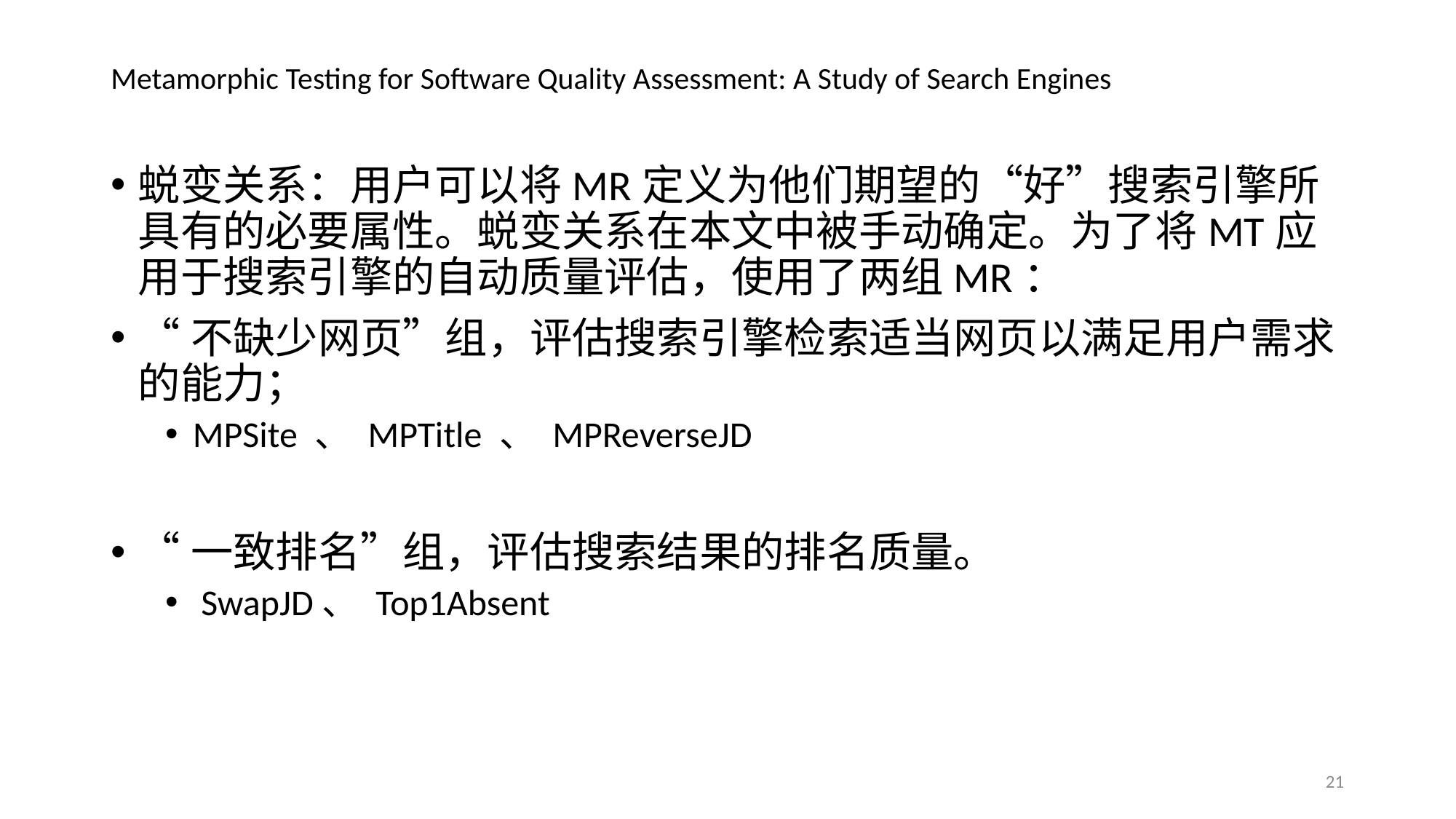

# Metamorphic Testing for Software Quality Assessment: A Study of Search Engines
蜕变关系：用户可以将MR定义为他们期望的“好”搜索引擎所具有的必要属性。蜕变关系在本文中被手动确定。为了将MT应用于搜索引擎的自动质量评估，使用了两组MR：
“不缺少网页”组，评估搜索引擎检索适当网页以满足用户需求的能力；
MPSite 、 MPTitle 、 MPReverseJD

“一致排名”组，评估搜索结果的排名质量。
 SwapJD、 Top1Absent

21